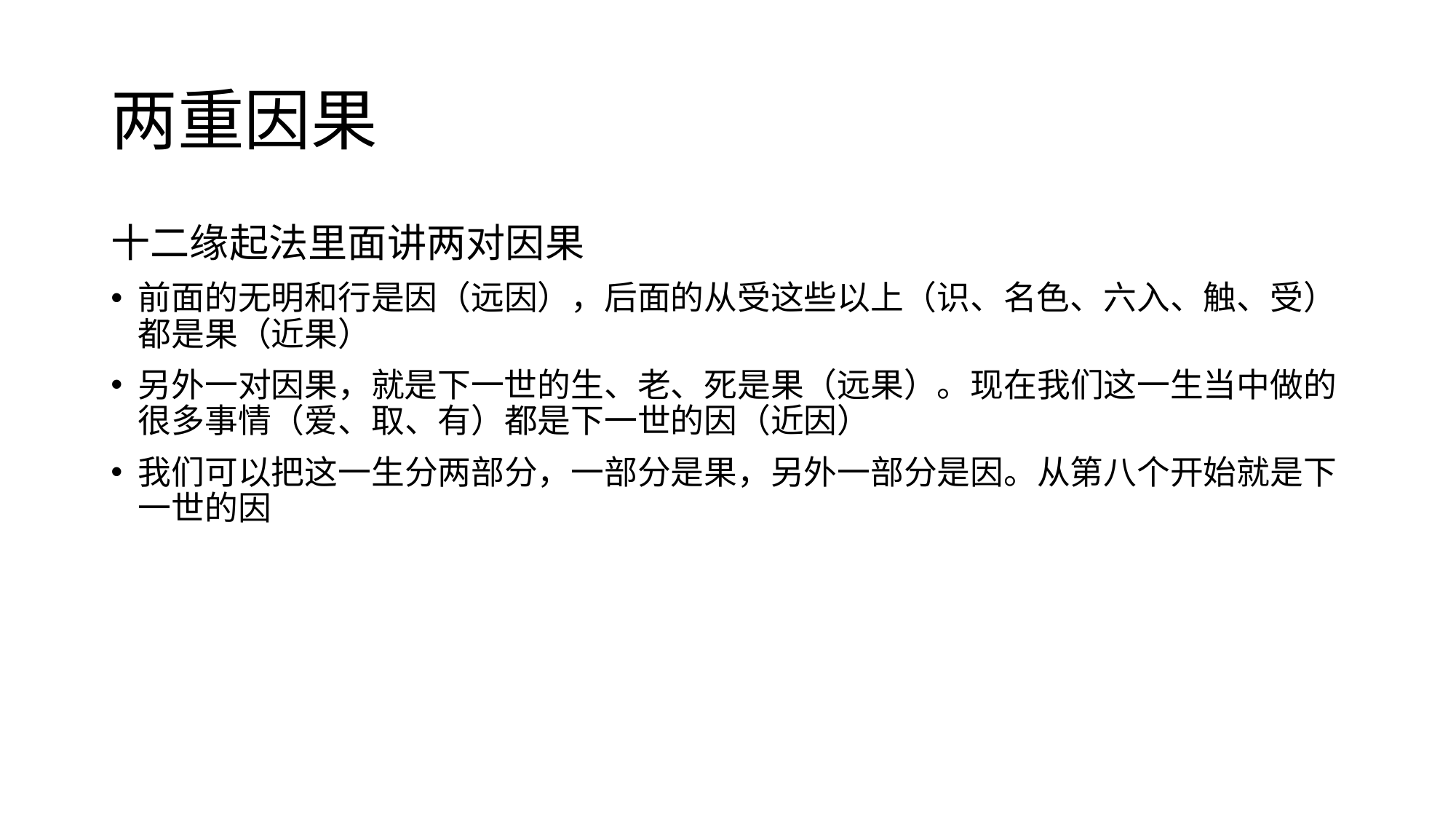

# 两重因果
十二缘起法里面讲两对因果
前面的无明和行是因（远因），后面的从受这些以上（识、名色、六入、触、受）都是果（近果）
另外一对因果，就是下一世的生、老、死是果（远果）。现在我们这一生当中做的很多事情（爱、取、有）都是下一世的因（近因）
我们可以把这一生分两部分，一部分是果，另外一部分是因。从第八个开始就是下一世的因